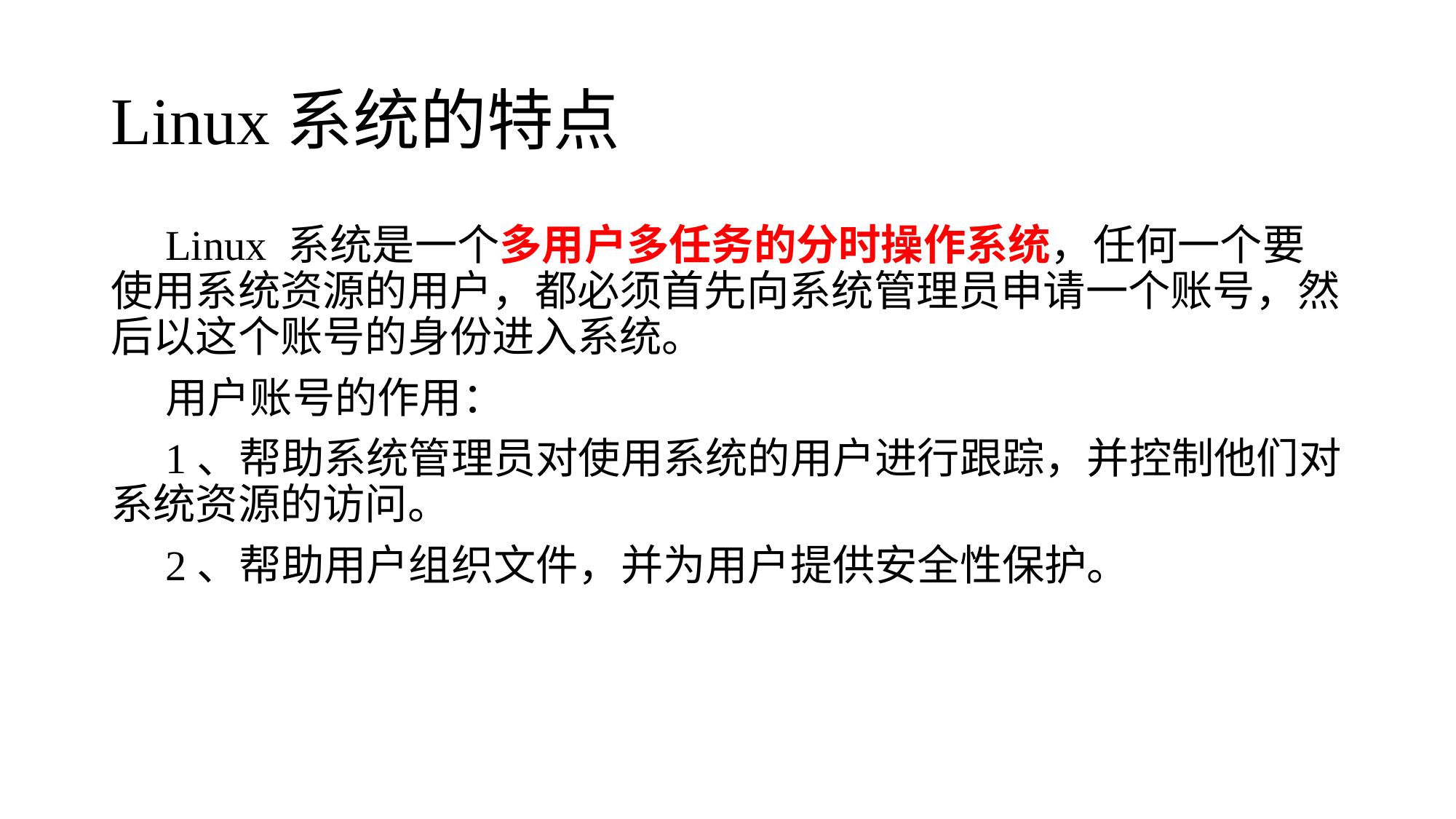

# Linux系统的特点
Linux 系统是一个多用户多任务的分时操作系统，任何一个要使用系统资源的用户，都必须首先向系统管理员申请一个账号，然后以这个账号的身份进入系统。
用户账号的作用：
1、帮助系统管理员对使用系统的用户进行跟踪，并控制他们对系统资源的访问。
2、帮助用户组织文件，并为用户提供安全性保护。